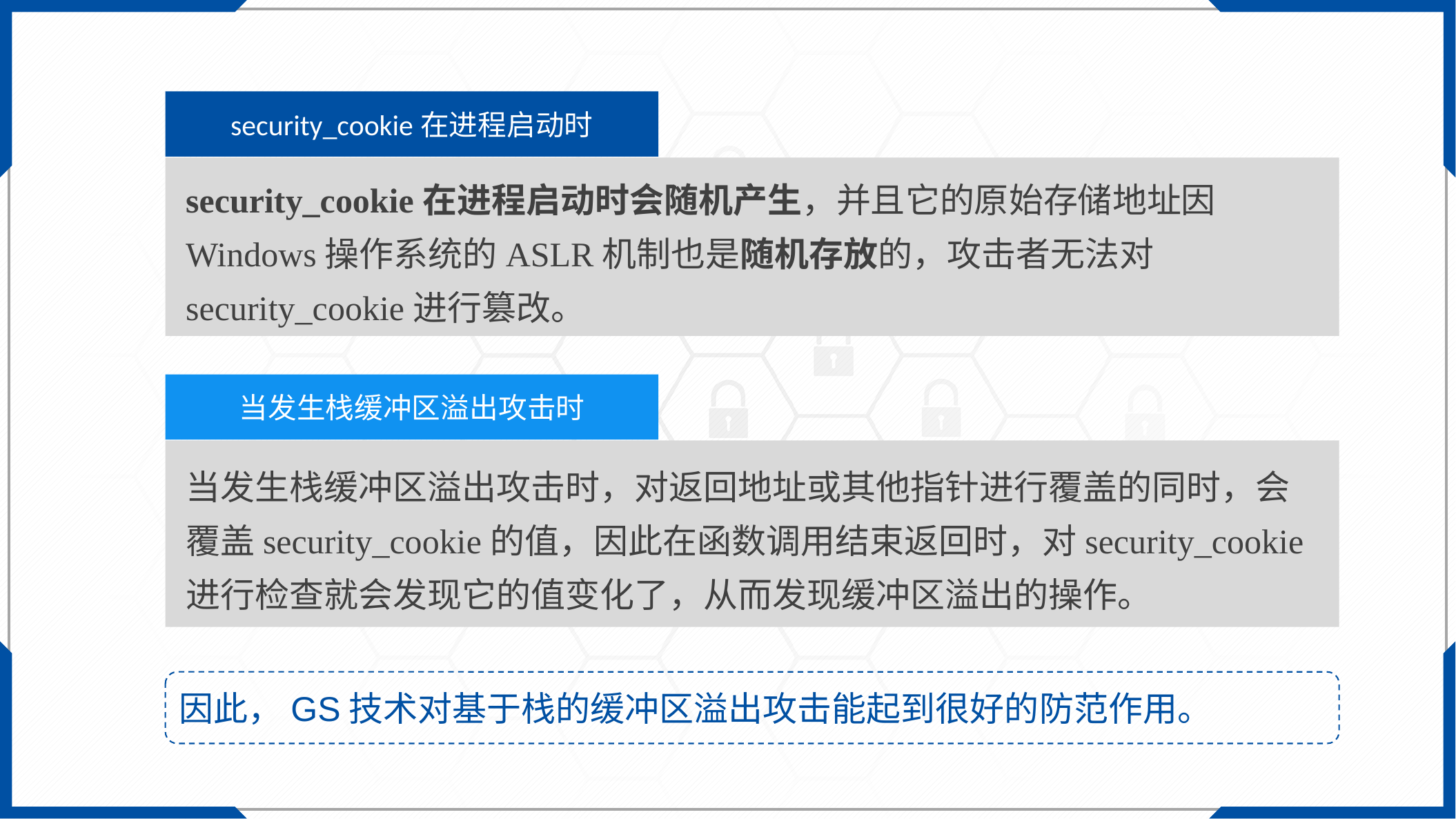

security_cookie在进程启动时
security_cookie在进程启动时会随机产生，并且它的原始存储地址因Windows操作系统的ASLR机制也是随机存放的，攻击者无法对security_cookie进行篡改。
当发生栈缓冲区溢出攻击时
当发生栈缓冲区溢出攻击时，对返回地址或其他指针进行覆盖的同时，会覆盖security_cookie的值，因此在函数调用结束返回时，对security_cookie进行检查就会发现它的值变化了，从而发现缓冲区溢出的操作。
因此，GS技术对基于栈的缓冲区溢出攻击能起到很好的防范作用。